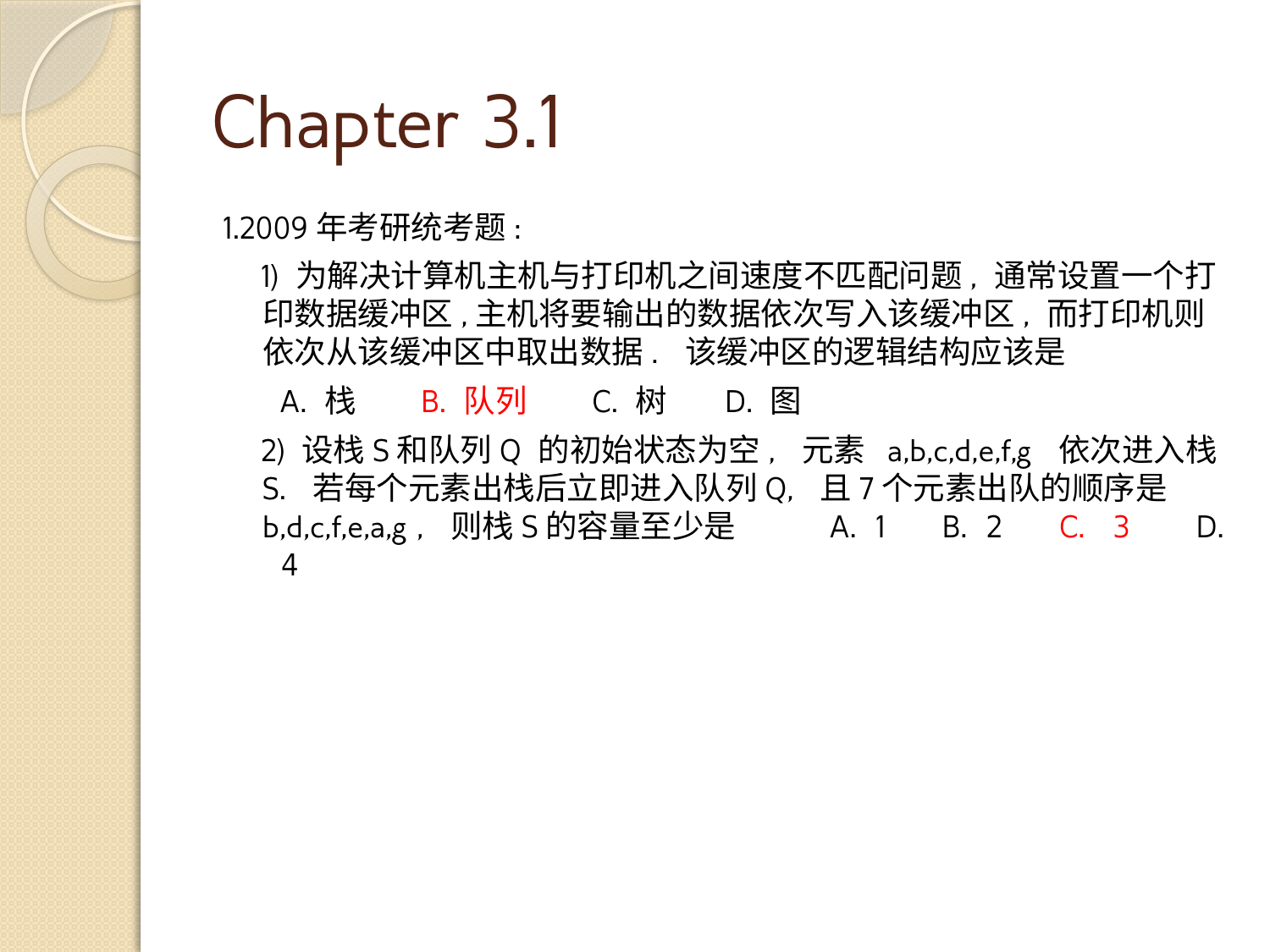

# Chapter 3.1
1.2009年考研统考题:
    1) 为解决计算机主机与打印机之间速度不匹配问题, 通常设置一个打印数据缓冲区,主机将要输出的数据依次写入该缓冲区, 而打印机则依次从该缓冲区中取出数据.  该缓冲区的逻辑结构应该是
      A. 栈        B. 队列        C. 树       D. 图
    2) 设栈S和队列Q 的初始状态为空,  元素  a,b,c,d,e,f,g  依次进入栈S.  若每个元素出栈后立即进入队列Q,  且7个元素出队的顺序是  b,d,c,f,e,a,g ,  则栈S的容量至少是            A.  1      B.  2      C.   3       D.   4